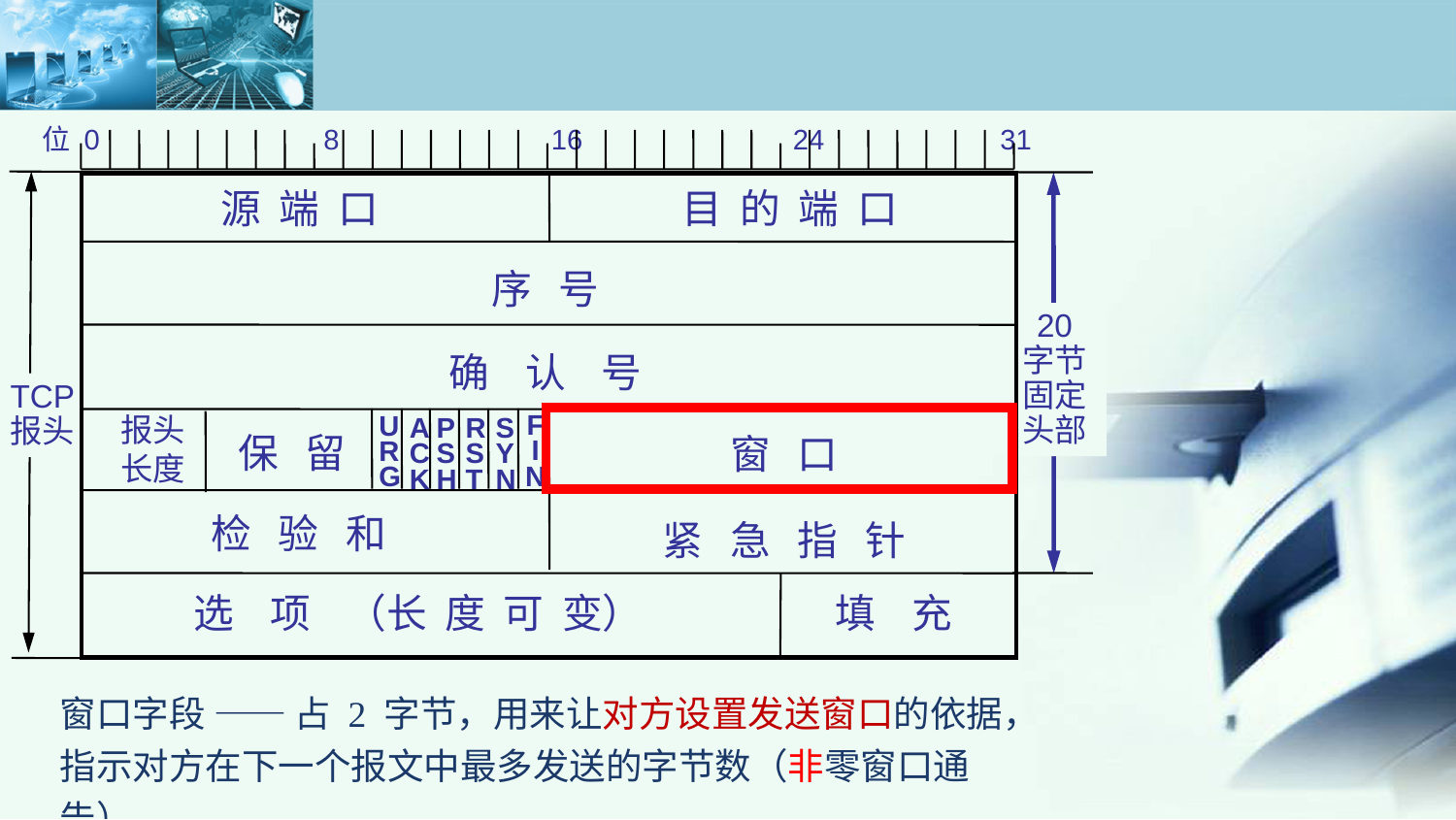

位 0                            8                          16                          24                      31

源  端  口
目  的  端  口

序   号

确    认    号
报头
长度
F
I
N

U
R
G

A
C
K
P
S
H
R
S
T
S
Y
N
保   留
窗   口

检   验   和
紧   急   指   针

选    项    （长  度  可  变）
填    充
20
字节
固定
头部
TCP
报头

窗口字段 —— 占 2 字节，用来让对方设置发送窗口的依据，指示对方在下一个报文中最多发送的字节数（非零窗口通告）。